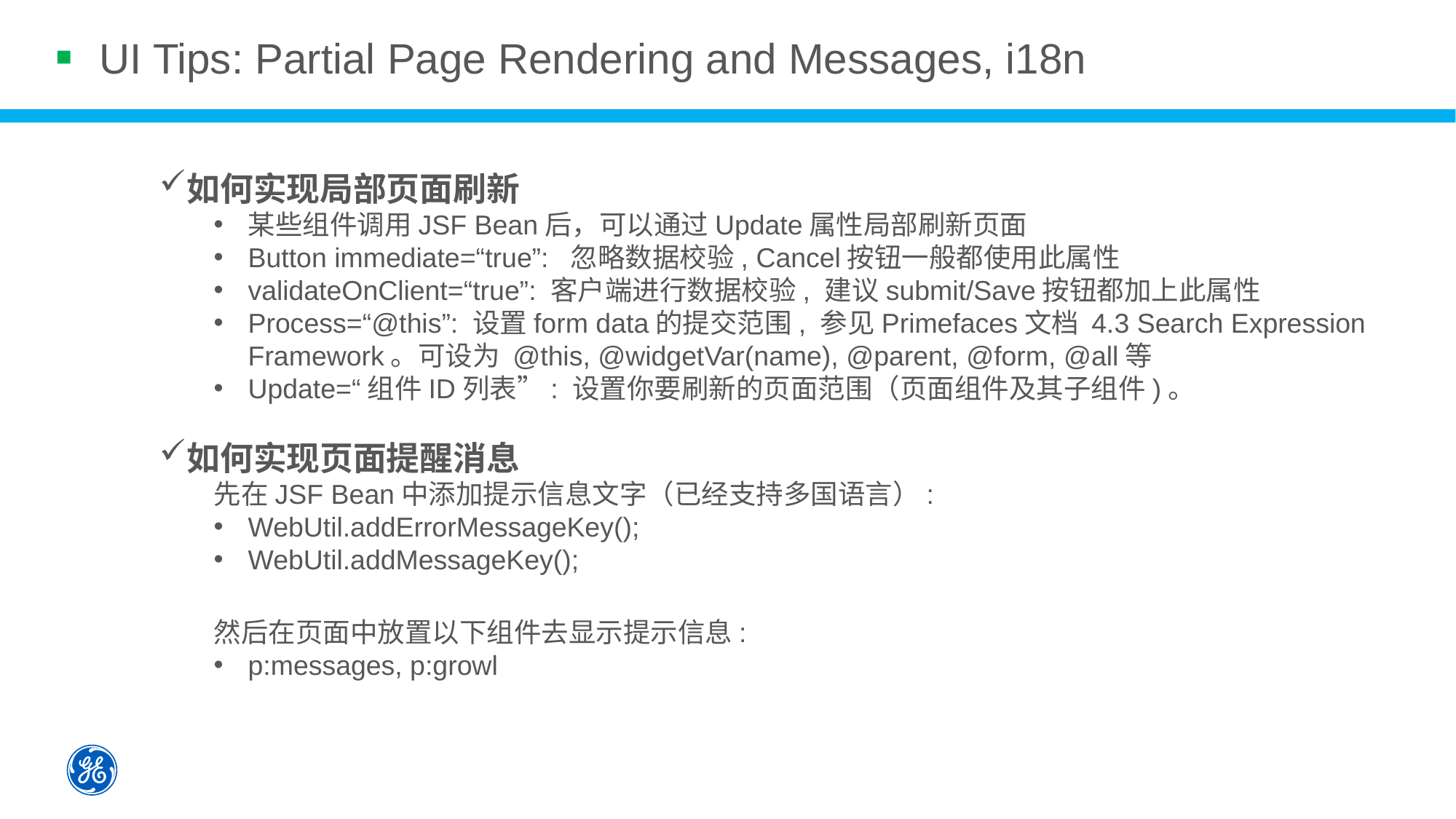

UI Tips: Partial Page Rendering and Messages, i18n

如何实现局部页面刷新
某些组件调用JSF Bean后，可以通过Update属性局部刷新页面
Button immediate=“true”:  忽略数据校验, Cancel按钮一般都使用此属性
validateOnClient=“true”: 客户端进行数据校验, 建议submit/Save按钮都加上此属性
Process=“@this”: 设置form data的提交范围, 参见Primefaces文档 4.3 Search Expression Framework。可设为 @this, @widgetVar(name), @parent, @form, @all等
Update=“组件ID列表”: 设置你要刷新的页面范围（页面组件及其子组件)。

如何实现页面提醒消息
先在JSF Bean中添加提示信息文字（已经支持多国语言）:
WebUtil.addErrorMessageKey();
WebUtil.addMessageKey();

然后在页面中放置以下组件去显示提示信息:
p:messages, p:growl